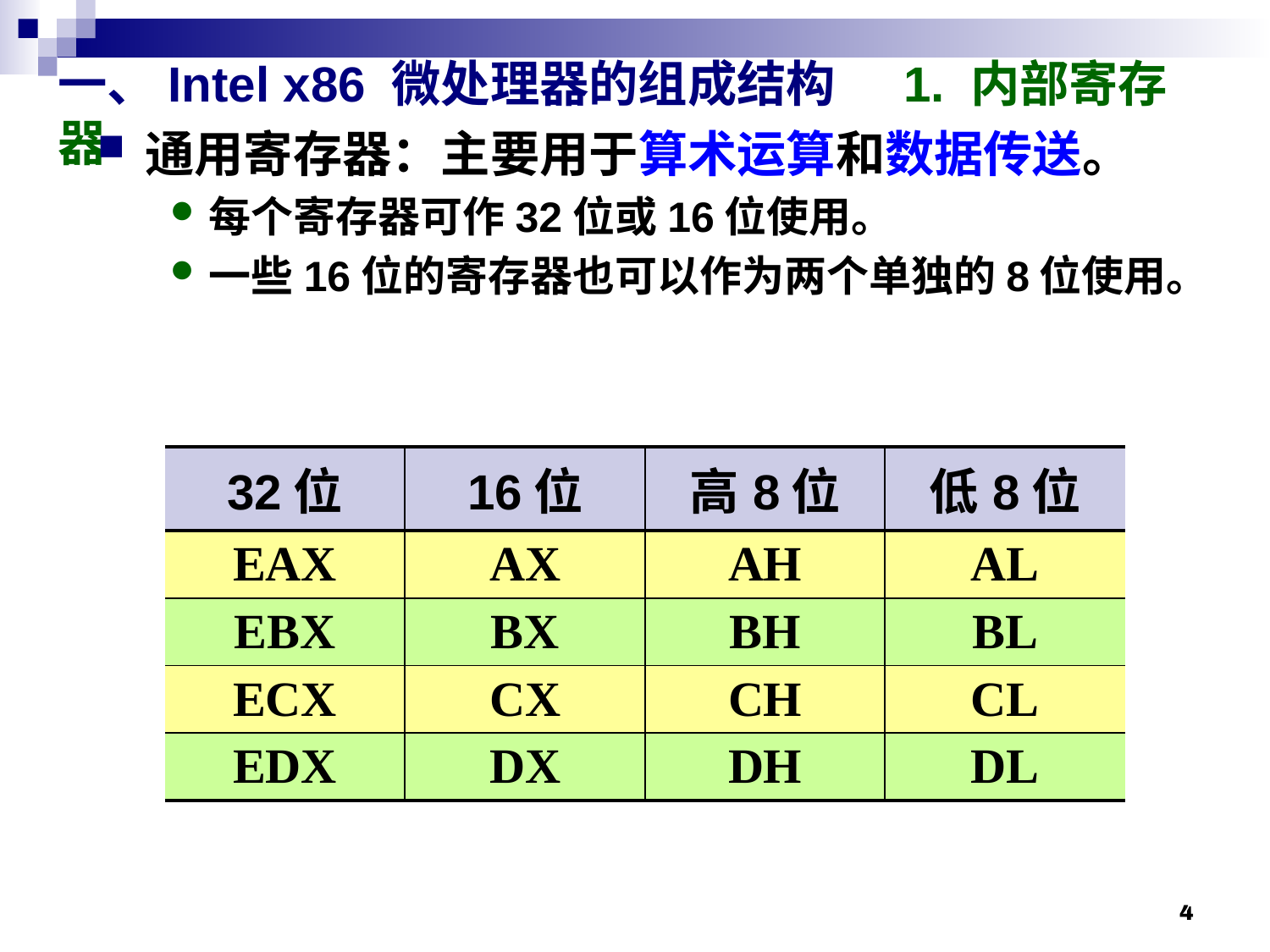

# 一、Intel x86 微处理器的组成结构     1. 内部寄存器
通用寄存器：主要用于算术运算和数据传送。
每个寄存器可作32位或16位使用。
一些16位的寄存器也可以作为两个单独的8位使用。
| 32位 | 16位 | 高8位 | 低8位 |
| --- | --- | --- | --- |
| EAX | AX | AH | AL |
| EBX | BX | BH | BL |
| ECX | CX | CH | CL |
| EDX | DX | DH | DL |
4